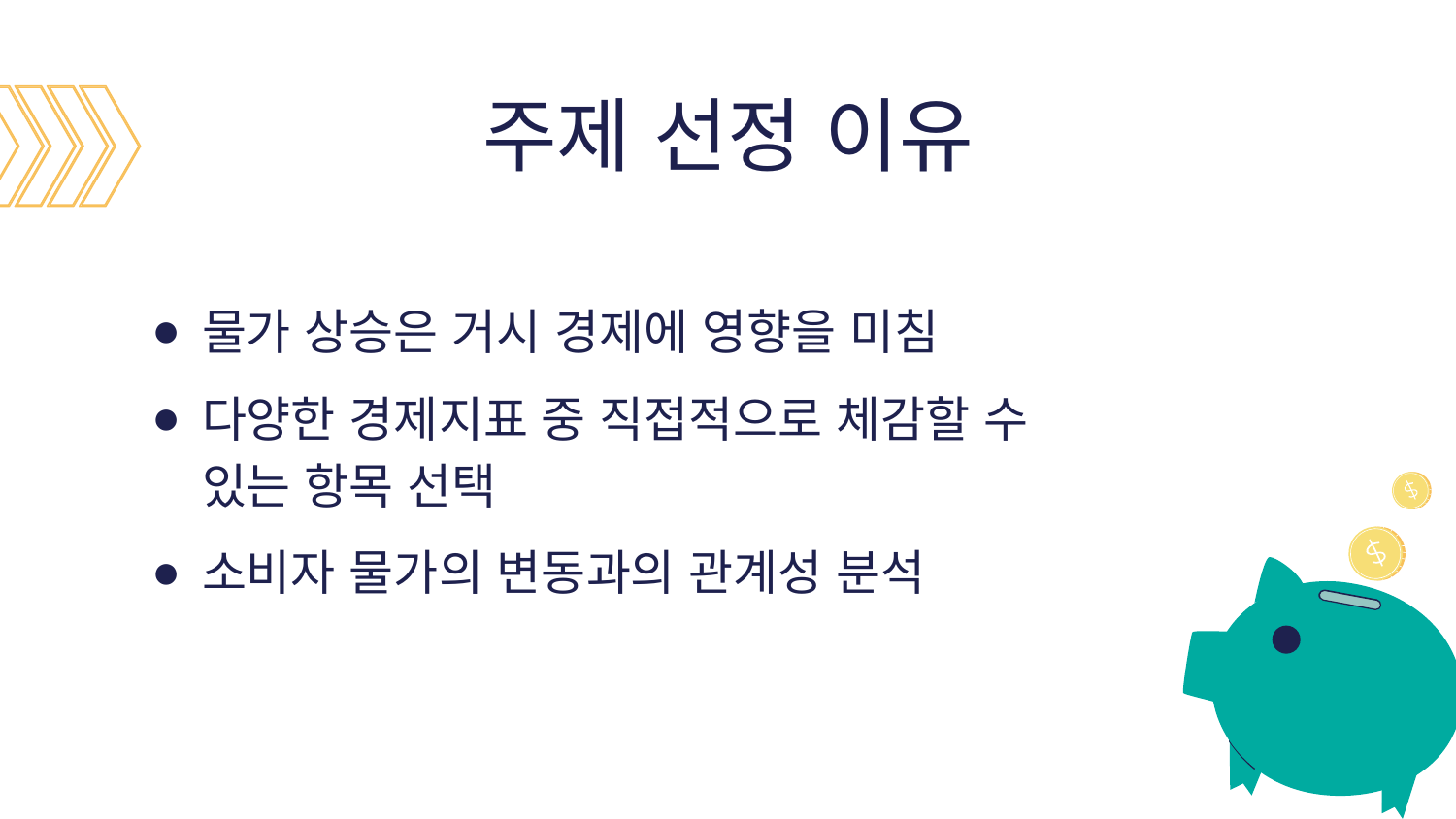

# 주제 선정 이유
물가 상승은 거시 경제에 영향을 미침
다양한 경제지표 중 직접적으로 체감할 수 있는 항목 선택
소비자 물가의 변동과의 관계성 분석